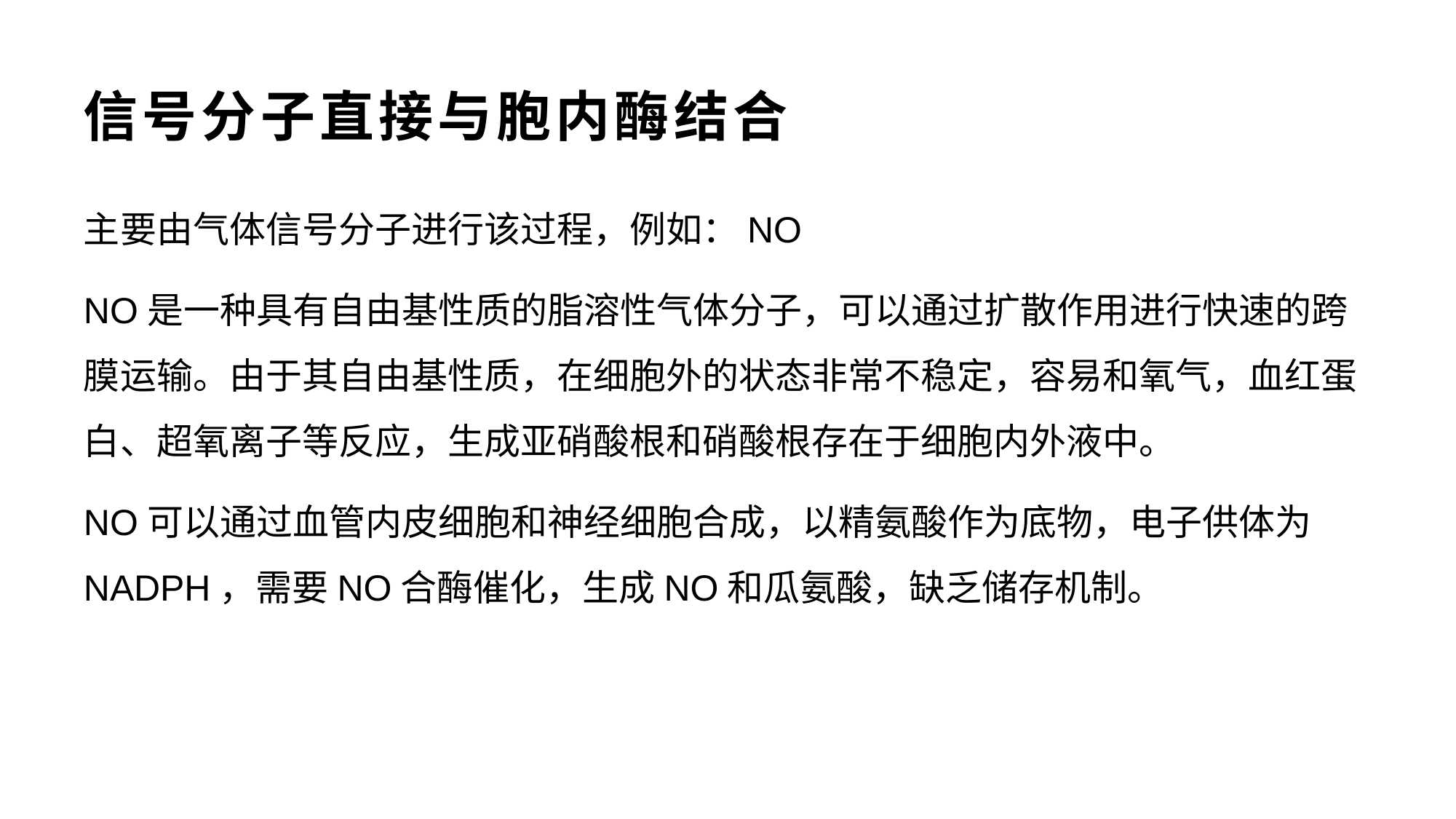

# 信号分子直接与胞内酶结合
主要由气体信号分子进行该过程，例如：NO
NO是一种具有自由基性质的脂溶性气体分子，可以通过扩散作用进行快速的跨膜运输。由于其自由基性质，在细胞外的状态非常不稳定，容易和氧气，血红蛋白、超氧离子等反应，生成亚硝酸根和硝酸根存在于细胞内外液中。
NO可以通过血管内皮细胞和神经细胞合成，以精氨酸作为底物，电子供体为NADPH，需要NO合酶催化，生成NO和瓜氨酸，缺乏储存机制。